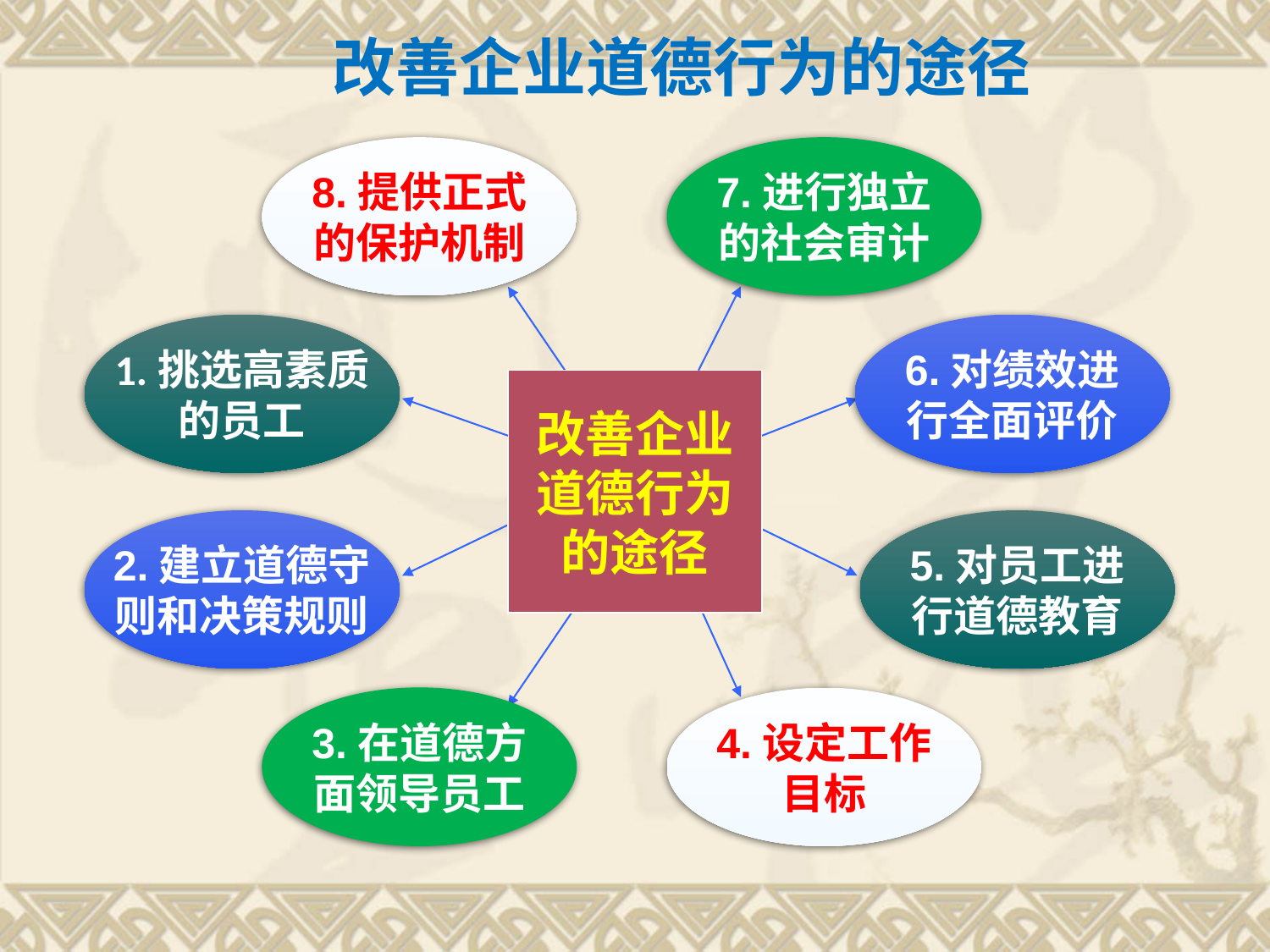

改善企业道德行为的途径
8.提供正式
的保护机制

7.进行独立
的社会审计

1.挑选高素质
的员工

6.对绩效进
行全面评价

改善企业
道德行为
的途径
2.建立道德守
则和决策规则

5.对员工进
行道德教育

4.设定工作
目标

3.在道德方
面领导员工